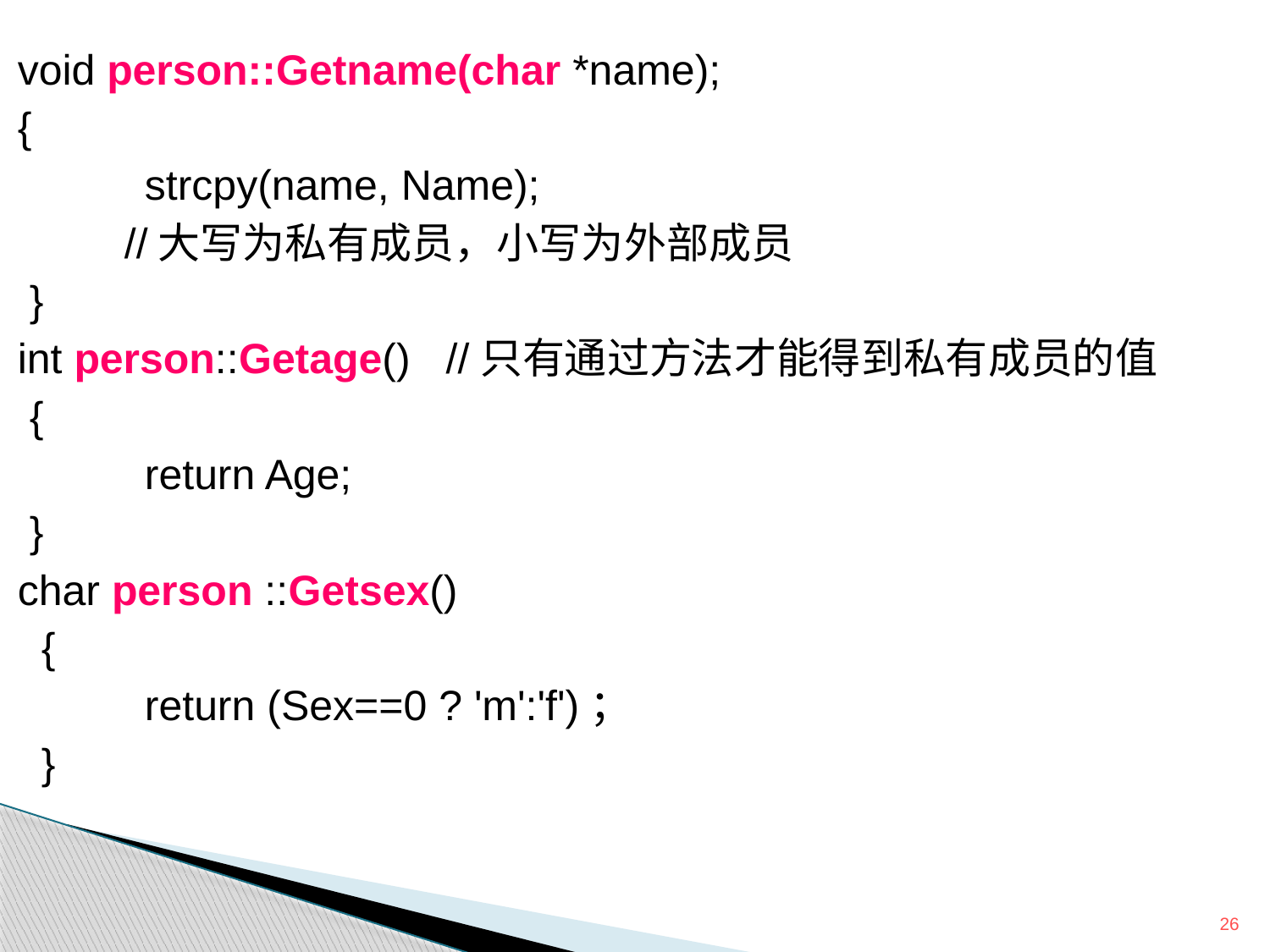

void person::Getname(char *name);
{
	strcpy(name, Name);
         //大写为私有成员，小写为外部成员
 }
int person::Getage()   //只有通过方法才能得到私有成员的值
 {
	return Age;
 }
char person ::Getsex()
  {
	return (Sex==0 ? 'm':'f')；
  }
26